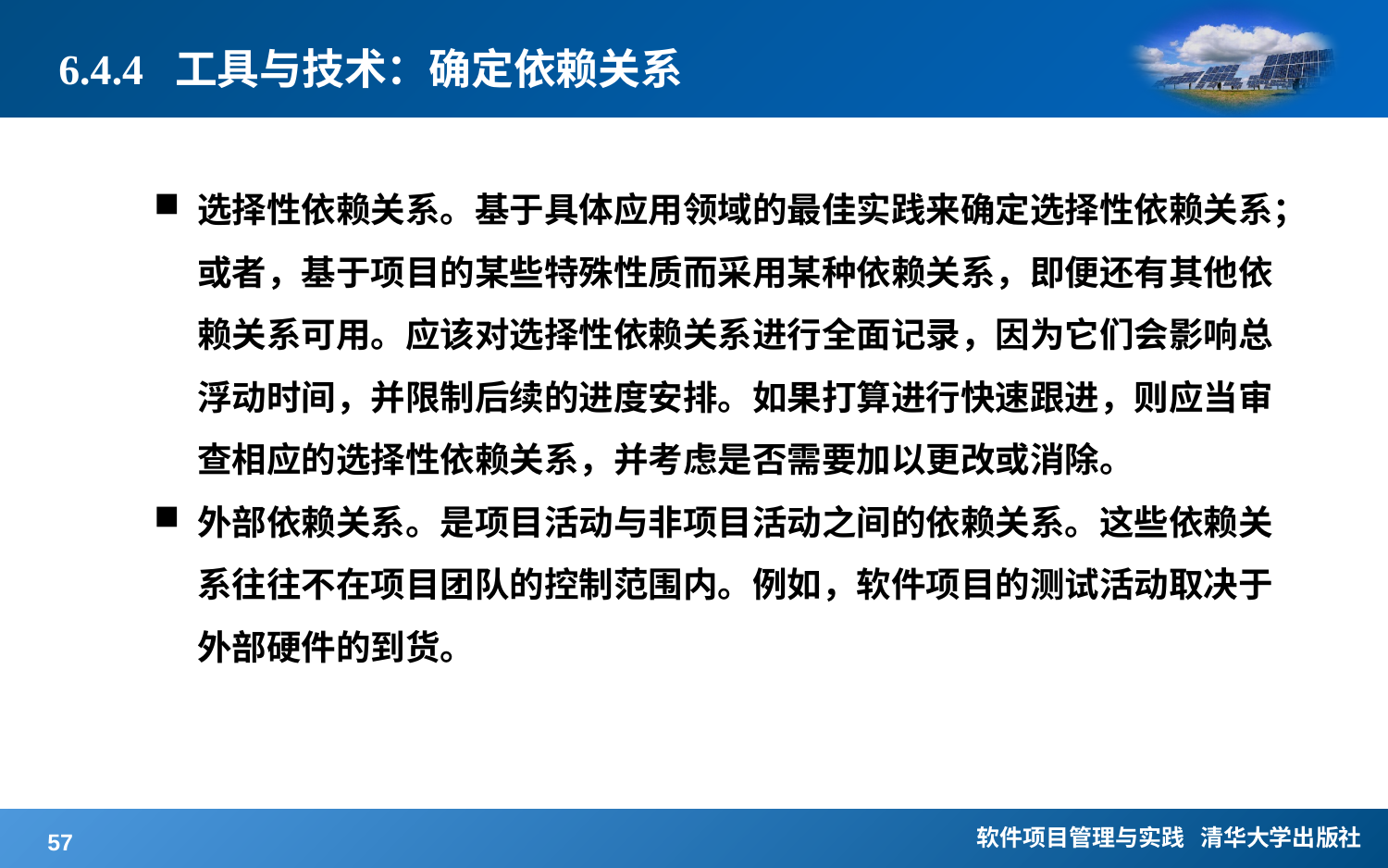

# 6.4.4  工具与技术：确定依赖关系
选择性依赖关系。基于具体应用领域的最佳实践来确定选择性依赖关系；或者，基于项目的某些特殊性质而采用某种依赖关系，即便还有其他依赖关系可用。应该对选择性依赖关系进行全面记录，因为它们会影响总浮动时间，并限制后续的进度安排。如果打算进行快速跟进，则应当审查相应的选择性依赖关系，并考虑是否需要加以更改或消除。
外部依赖关系。是项目活动与非项目活动之间的依赖关系。这些依赖关系往往不在项目团队的控制范围内。例如，软件项目的测试活动取决于外部硬件的到货。